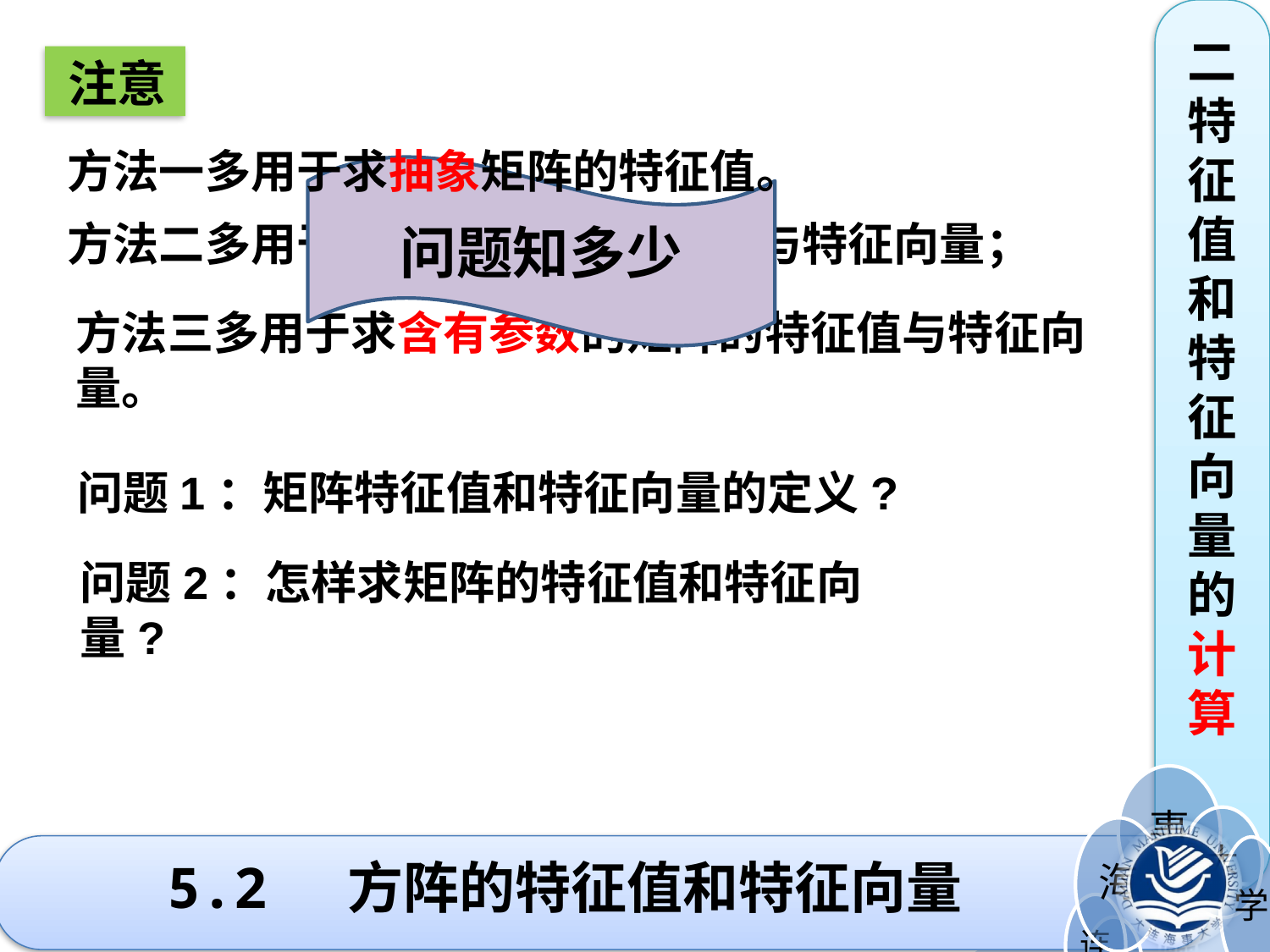

二特征值和特征向量的计算

注意
方法一多用于求抽象矩阵的特征值。
问题知多少
方法二多用于求具体矩阵的特征值与特征向量；

方法三多用于求含有参数的矩阵的特征值与特征向量。
问题1：矩阵特征值和特征向量的定义?
问题2：怎样求矩阵的特征值和特征向量?
5.2  方阵的特征值和特征向量